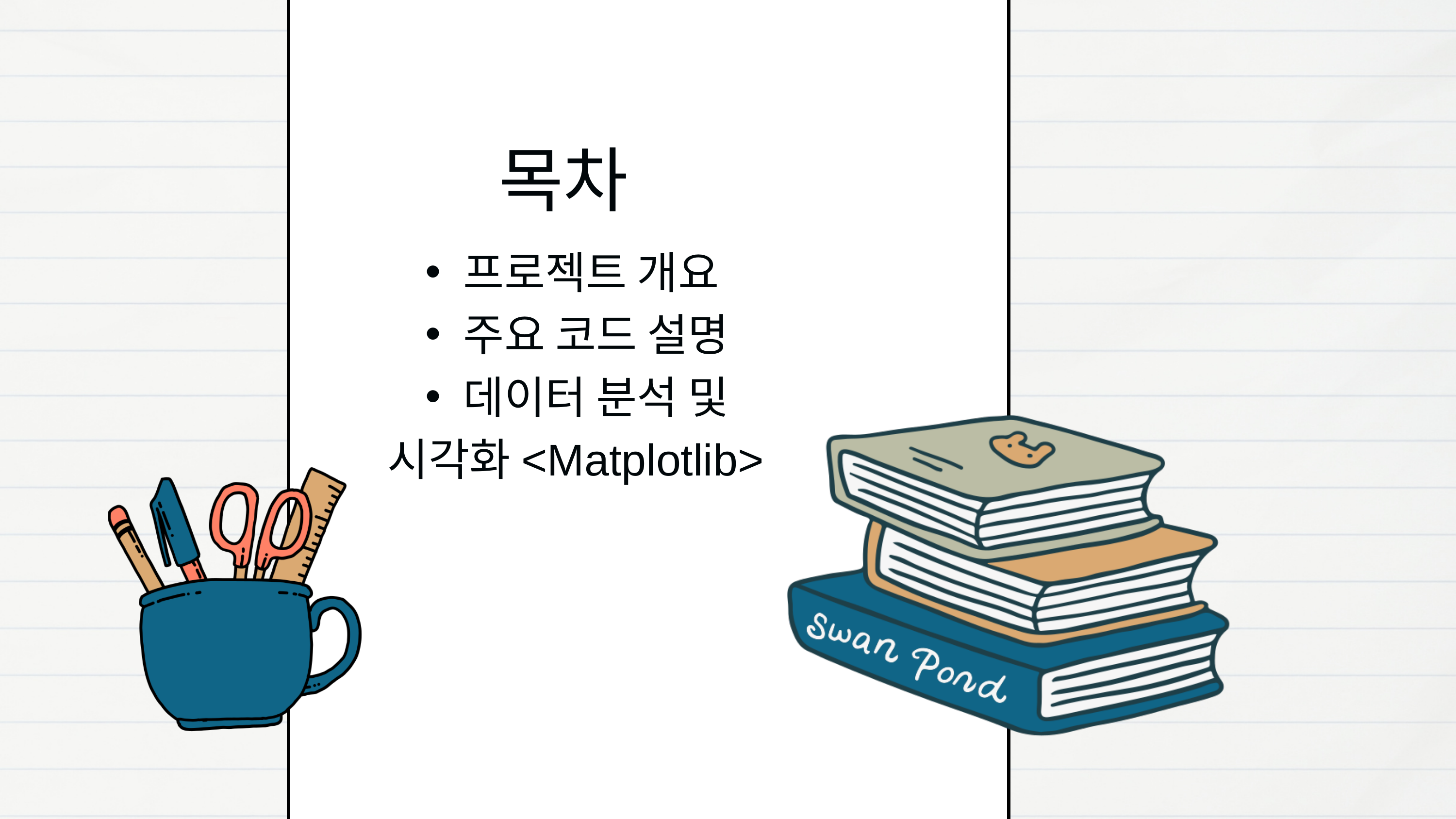

목차
프로젝트 개요
주요 코드 설명
데이터 분석 및
시각화<Matplotlib>